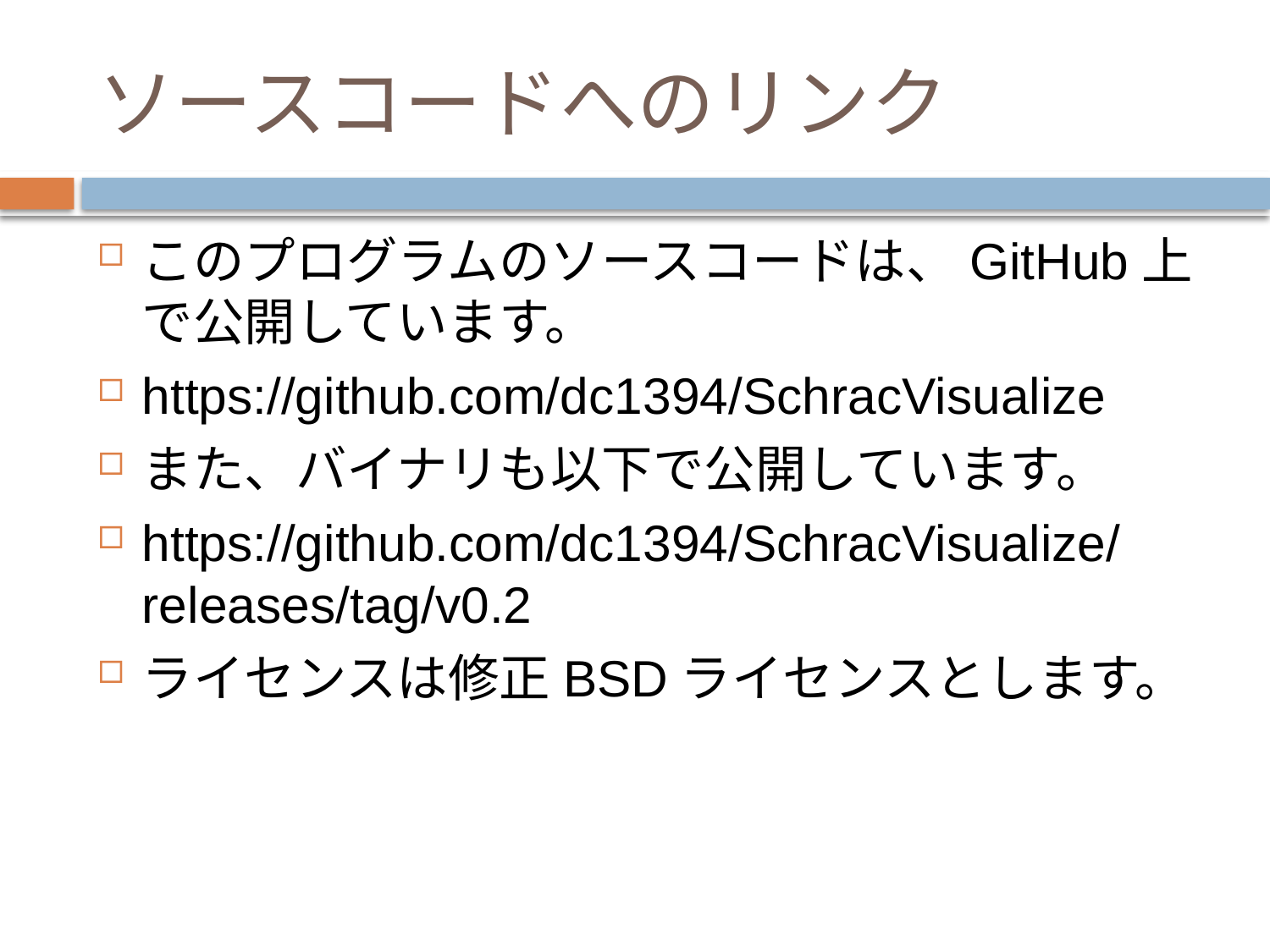

# ソースコードへのリンク
このプログラムのソースコードは、GitHub上で公開しています。
https://github.com/dc1394/SchracVisualize
また、バイナリも以下で公開しています。
https://github.com/dc1394/SchracVisualize/releases/tag/v0.2
ライセンスは修正BSDライセンスとします。